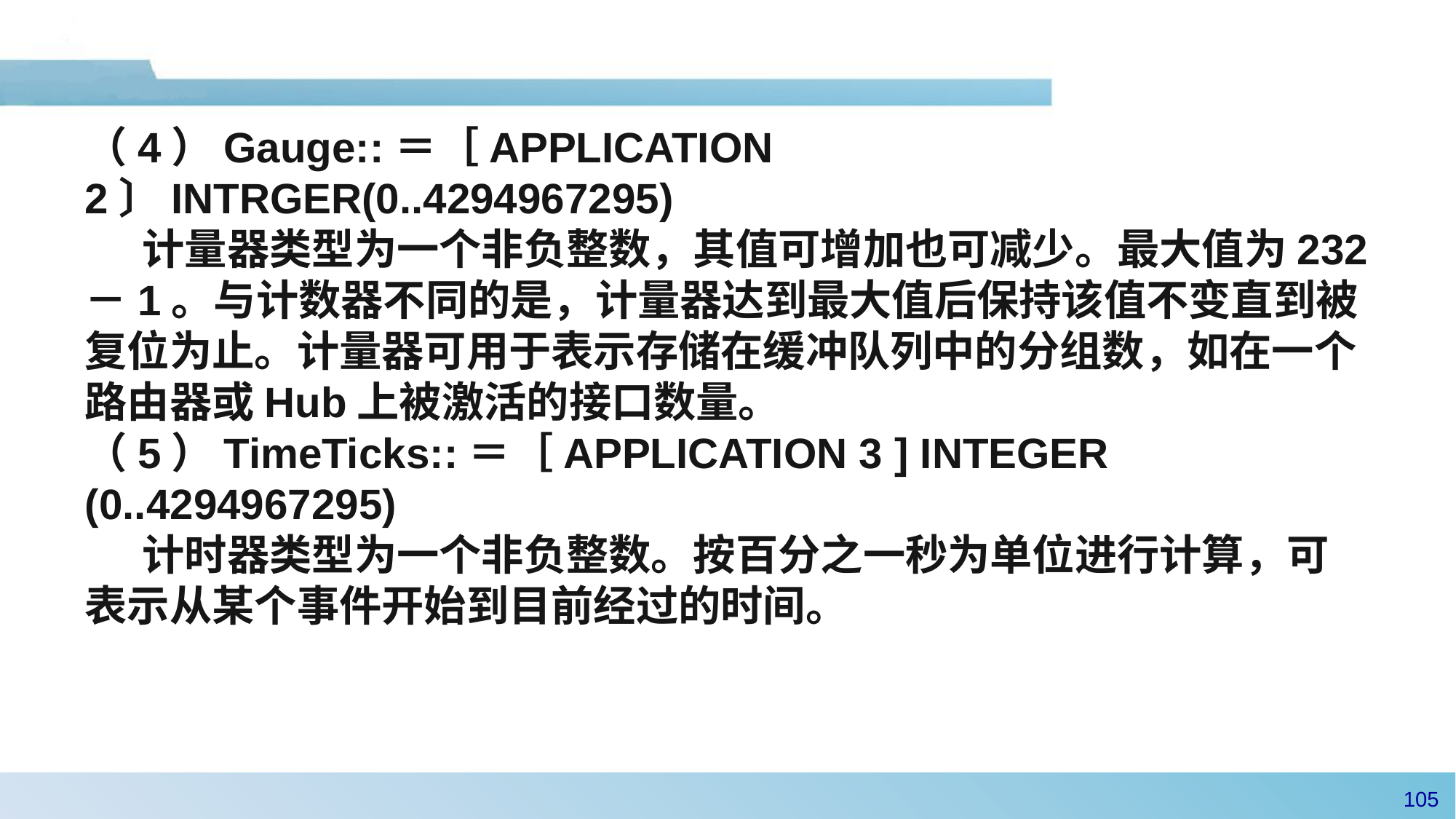

#
（4）Gauge::＝［APPLICATION 2〕INTRGER(0..4294967295)
    计量器类型为一个非负整数，其值可增加也可减少。最大值为232－1。与计数器不同的是，计量器达到最大值后保持该值不变直到被复位为止。计量器可用于表示存储在缓冲队列中的分组数，如在一个路由器或Hub上被激活的接口数量。
（5）TimeTicks::＝［APPLICATION 3 ] INTEGER (0..4294967295)
    计时器类型为一个非负整数。按百分之一秒为单位进行计算，可表示从某个事件开始到目前经过的时间。
105